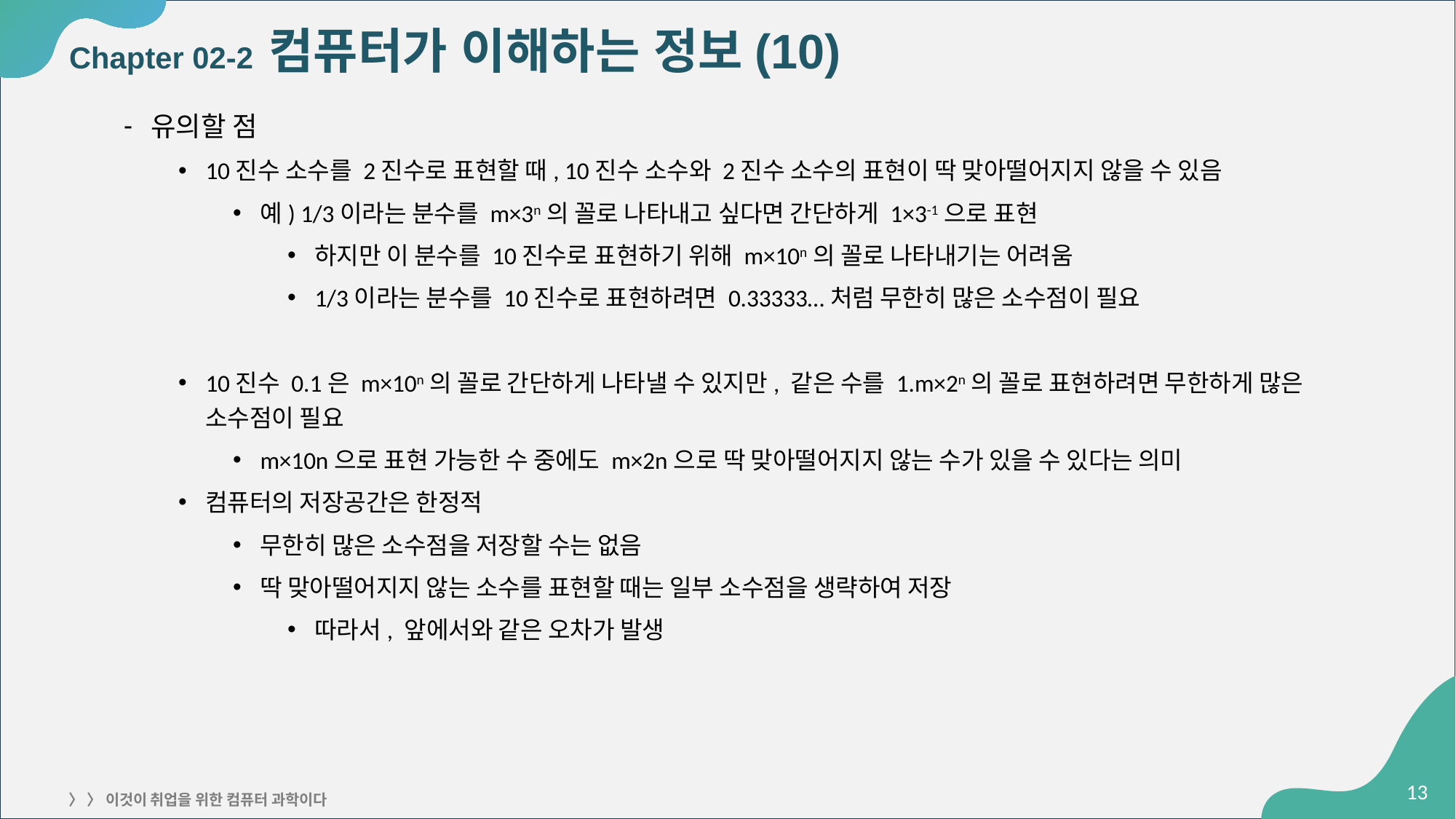

# Chapter 02-2 컴퓨터가 이해하는 정보(10)
유의할 점
10진수 소수를 2진수로 표현할 때, 10진수 소수와 2진수 소수의 표현이 딱 맞아떨어지지 않을 수 있음
예) 1/3이라는 분수를 m×3n의 꼴로 나타내고 싶다면 간단하게 1×3-1으로 표현
하지만 이 분수를 10진수로 표현하기 위해 m×10n의 꼴로 나타내기는 어려움
1/3이라는 분수를 10진수로 표현하려면 0.33333…처럼 무한히 많은 소수점이 필요

10진수 0.1은 m×10n의 꼴로 간단하게 나타낼 수 있지만, 같은 수를 1.m×2n의 꼴로 표현하려면 무한하게 많은 소수점이 필요
m×10n으로 표현 가능한 수 중에도 m×2n으로 딱 맞아떨어지지 않는 수가 있을 수 있다는 의미
컴퓨터의 저장공간은 한정적
무한히 많은 소수점을 저장할 수는 없음
딱 맞아떨어지지 않는 소수를 표현할 때는 일부 소수점을 생략하여 저장
따라서, 앞에서와 같은 오차가 발생

13
〉 〉 이것이 취업을 위한 컴퓨터 과학이다